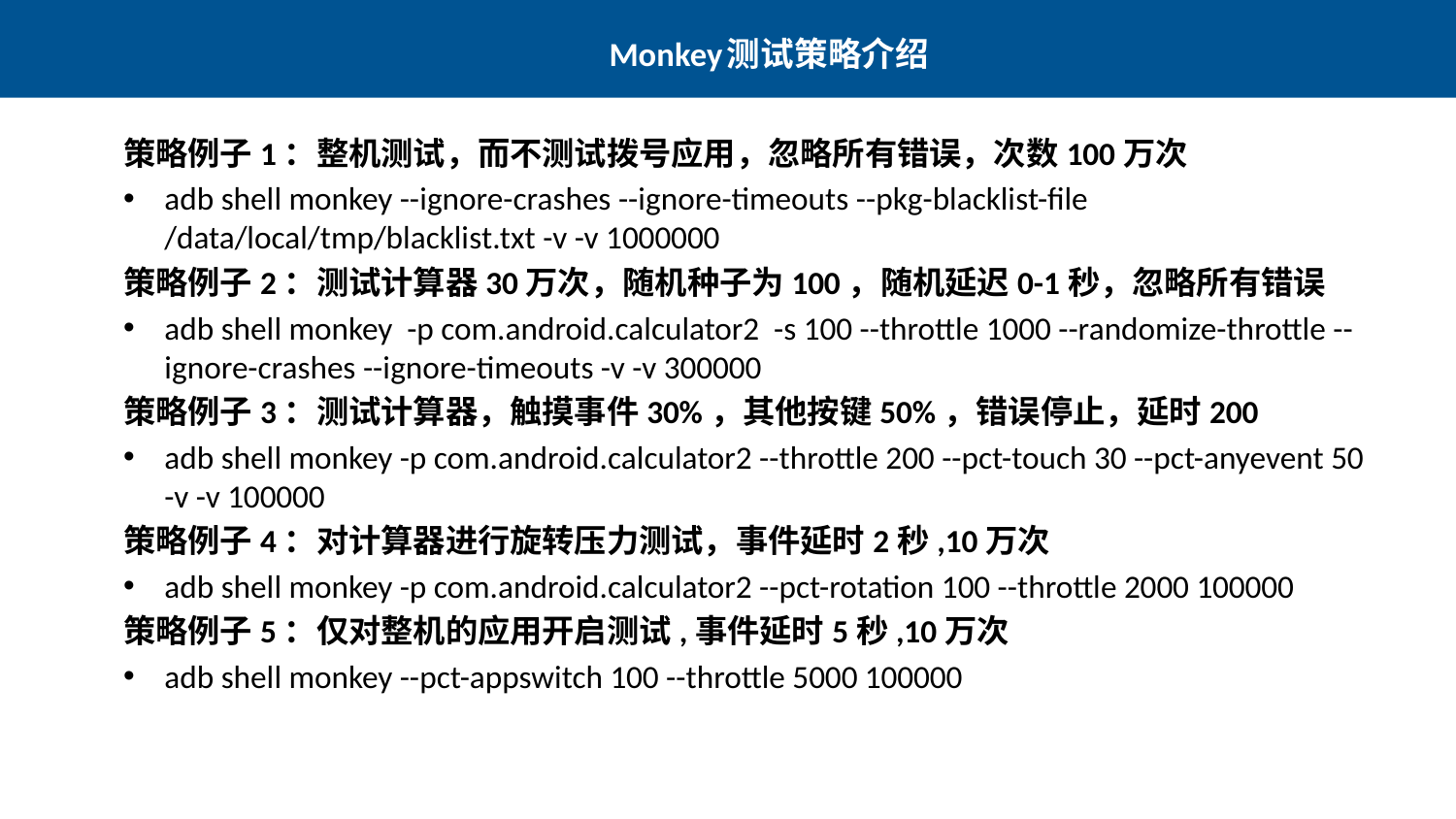

Monkey测试策略介绍
策略例子1：整机测试，而不测试拨号应用，忽略所有错误，次数100万次
adb shell monkey --ignore-crashes --ignore-timeouts --pkg-blacklist-file /data/local/tmp/blacklist.txt -v -v 1000000
策略例子2：测试计算器30万次，随机种子为100，随机延迟0-1秒，忽略所有错误
adb shell monkey  -p com.android.calculator2  -s 100 --throttle 1000 --randomize-throttle --ignore-crashes --ignore-timeouts -v -v 300000
策略例子3：测试计算器，触摸事件30%，其他按键50%，错误停止，延时200
adb shell monkey -p com.android.calculator2 --throttle 200 --pct-touch 30 --pct-anyevent 50 -v -v 100000
策略例子4：对计算器进行旋转压力测试，事件延时2秒,10万次
adb shell monkey -p com.android.calculator2 --pct-rotation 100 --throttle 2000 100000
策略例子5：仅对整机的应用开启测试,事件延时5秒,10万次
adb shell monkey --pct-appswitch 100 --throttle 5000 100000